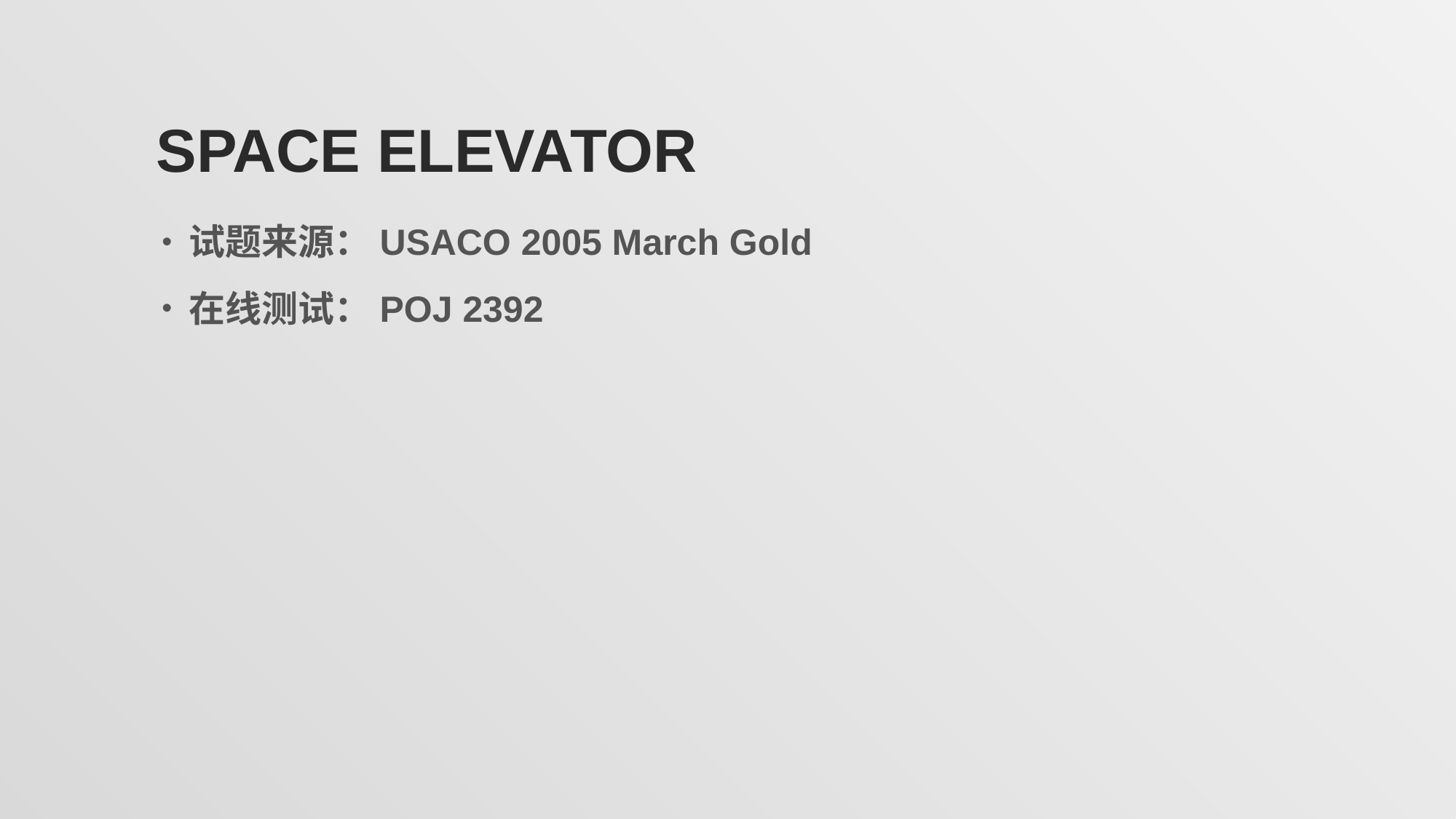

# Space Elevator
试题来源：USACO 2005 March Gold
在线测试：POJ 2392